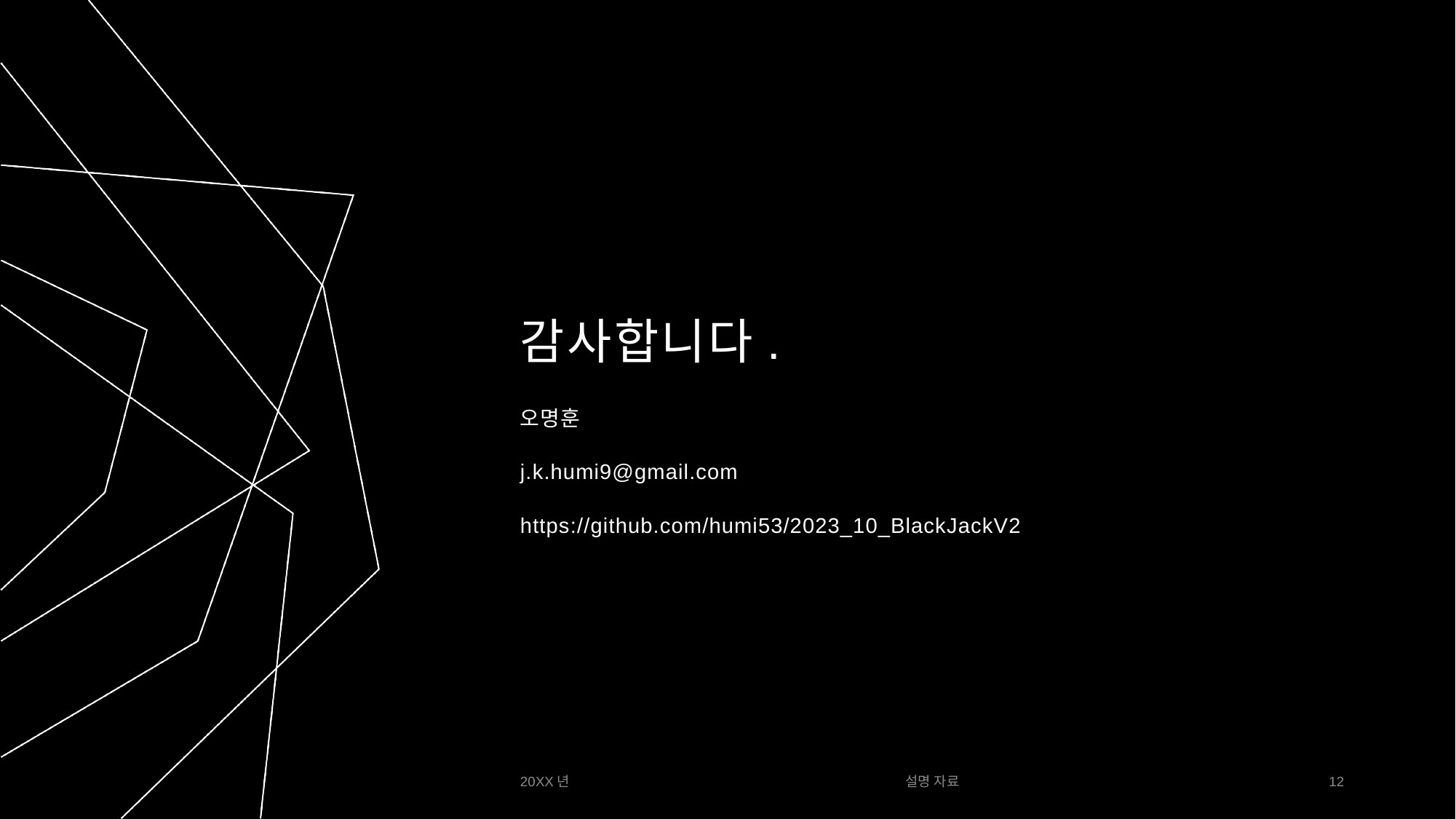

# 감사합니다.
오명훈
j.k.humi9@gmail.com
https://github.com/humi53/2023_10_BlackJackV2
20XX년
설명 자료
12